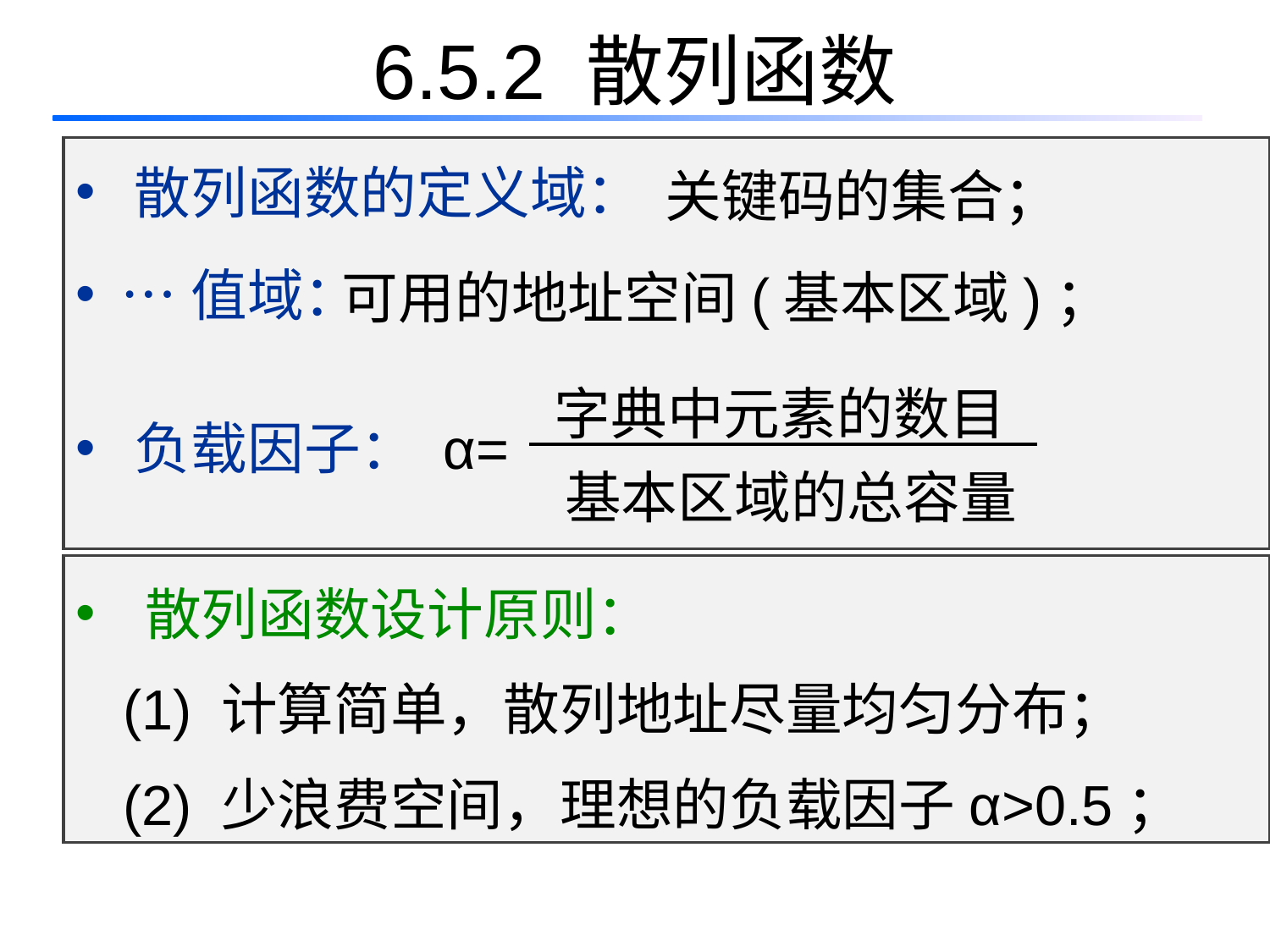

# 6.5.2 散列函数

  散列函数的定义域：
  …值域：

  负载因子： α=

关键码的集合；
可用的地址空间(基本区域)；
字典中元素的数目
基本区域的总容量
  散列函数设计原则：
   (1) 计算简单，散列地址尽量均匀分布；
   (2) 少浪费空间，理想的负载因子α>0.5；